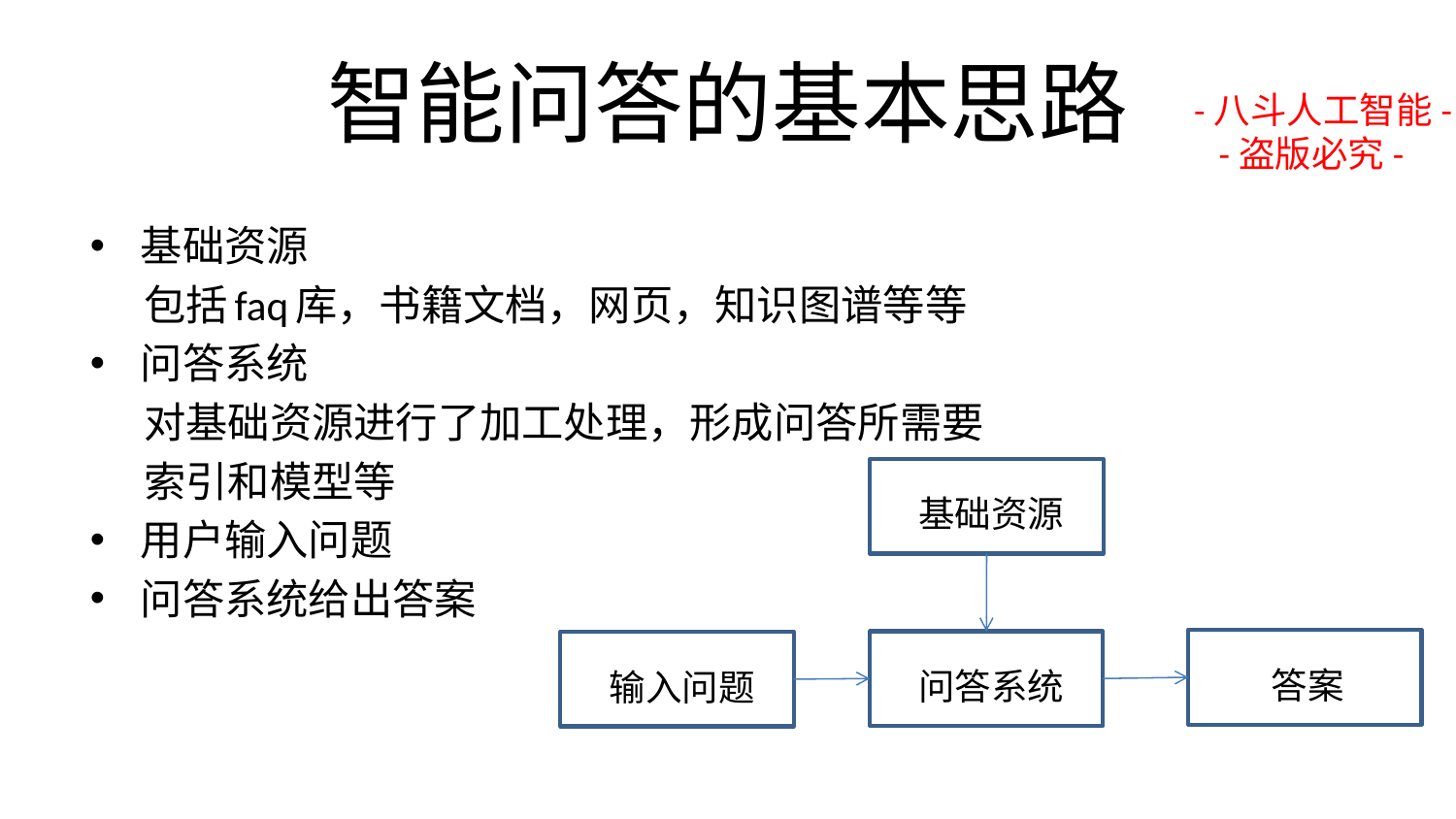

# 智能问答的基本思路
-八斗人工智能-
   -盗版必究-
基础资源
     包括faq库，书籍文档，网页，知识图谱等等
问答系统
     对基础资源进行了加工处理，形成问答所需要
     索引和模型等
用户输入问题
问答系统给出答案

基础资源

答案
问答系统
输入问题